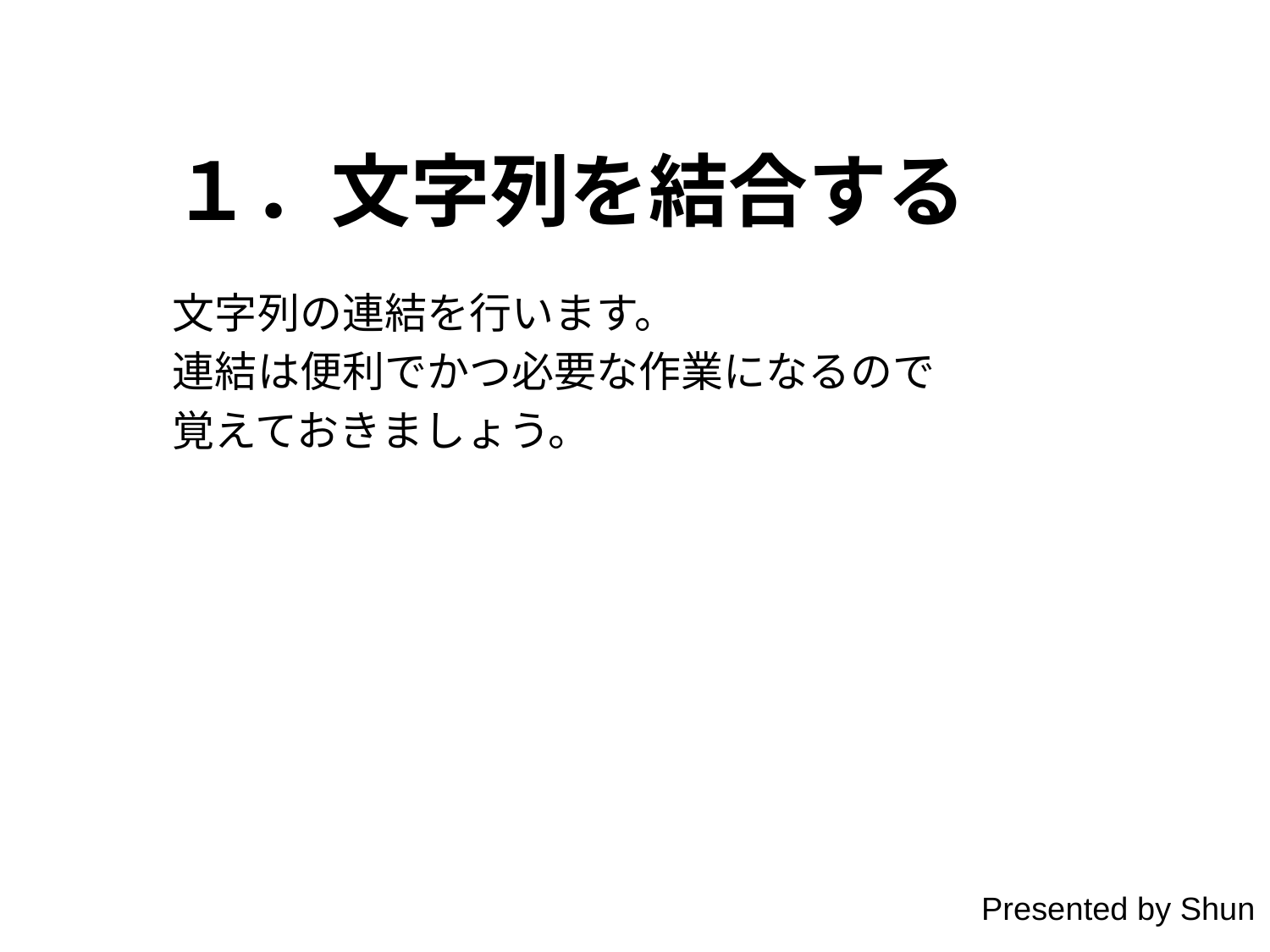

# １．文字列を結合する
文字列の連結を行います。
連結は便利でかつ必要な作業になるので
覚えておきましょう。
Presented by Shun